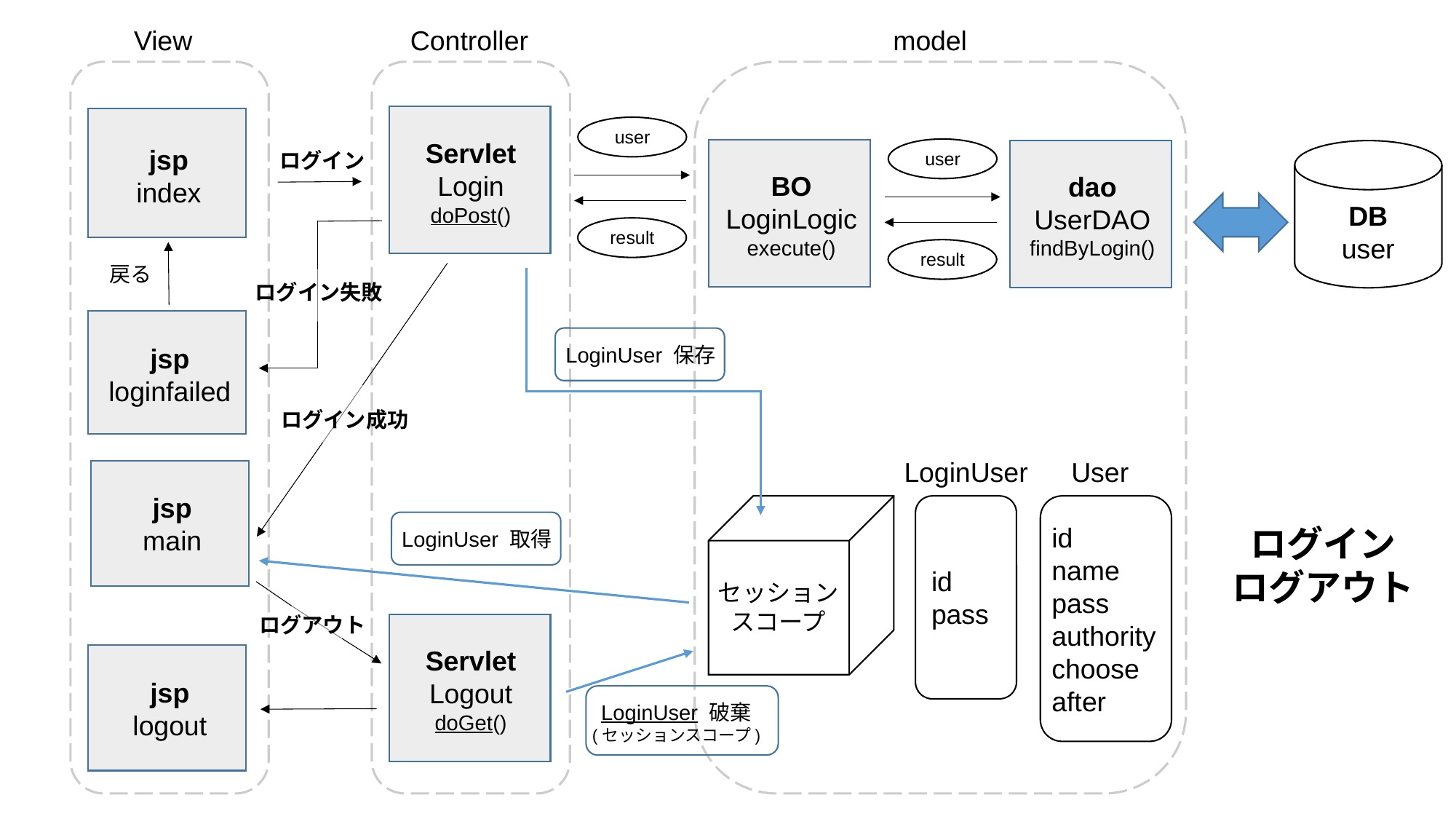

View
Controller
model

Servlet
Login
doPost()

jsp
index

user

user

BO
LoginLogic
execute()

dao
UserDAO
findByLogin()

DB
user
ログイン

result

result
戻る
ログイン失敗

jsp
loginfailed

LoginUser 保存
ログイン成功
LoginUser
User

jsp
main

id
name
pass
authority
choose
after
ログイン
ログアウト
LoginUser 取得
id
pass
セッション
スコープ
ログアウト

Servlet
Logout
doGet()

jsp
logout

LoginUser 破棄
(セッションスコープ)